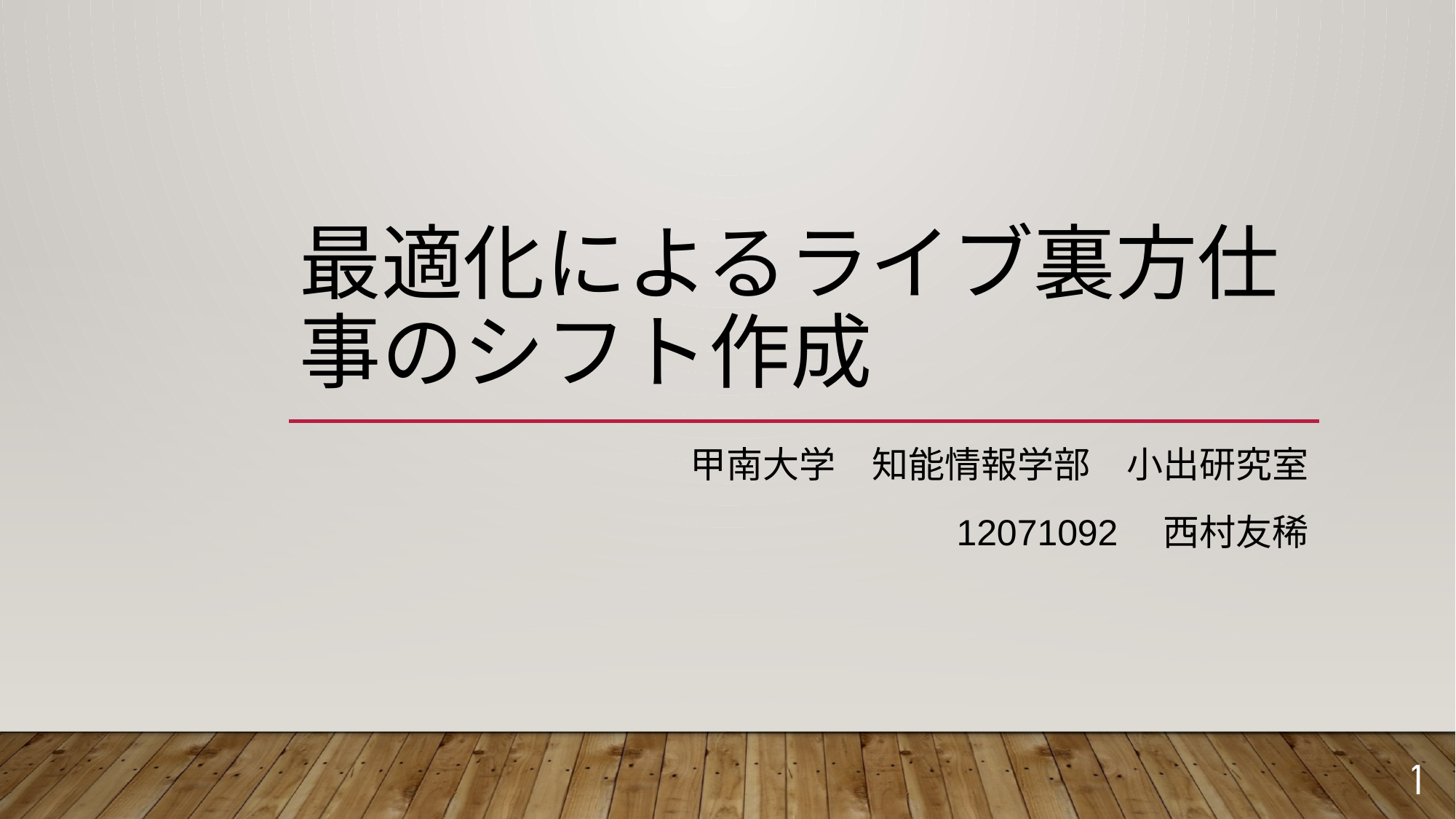

# 最適化によるライブ裏方仕事のシフト作成
甲南大学　知能情報学部　小出研究室
12071092　西村友稀
1